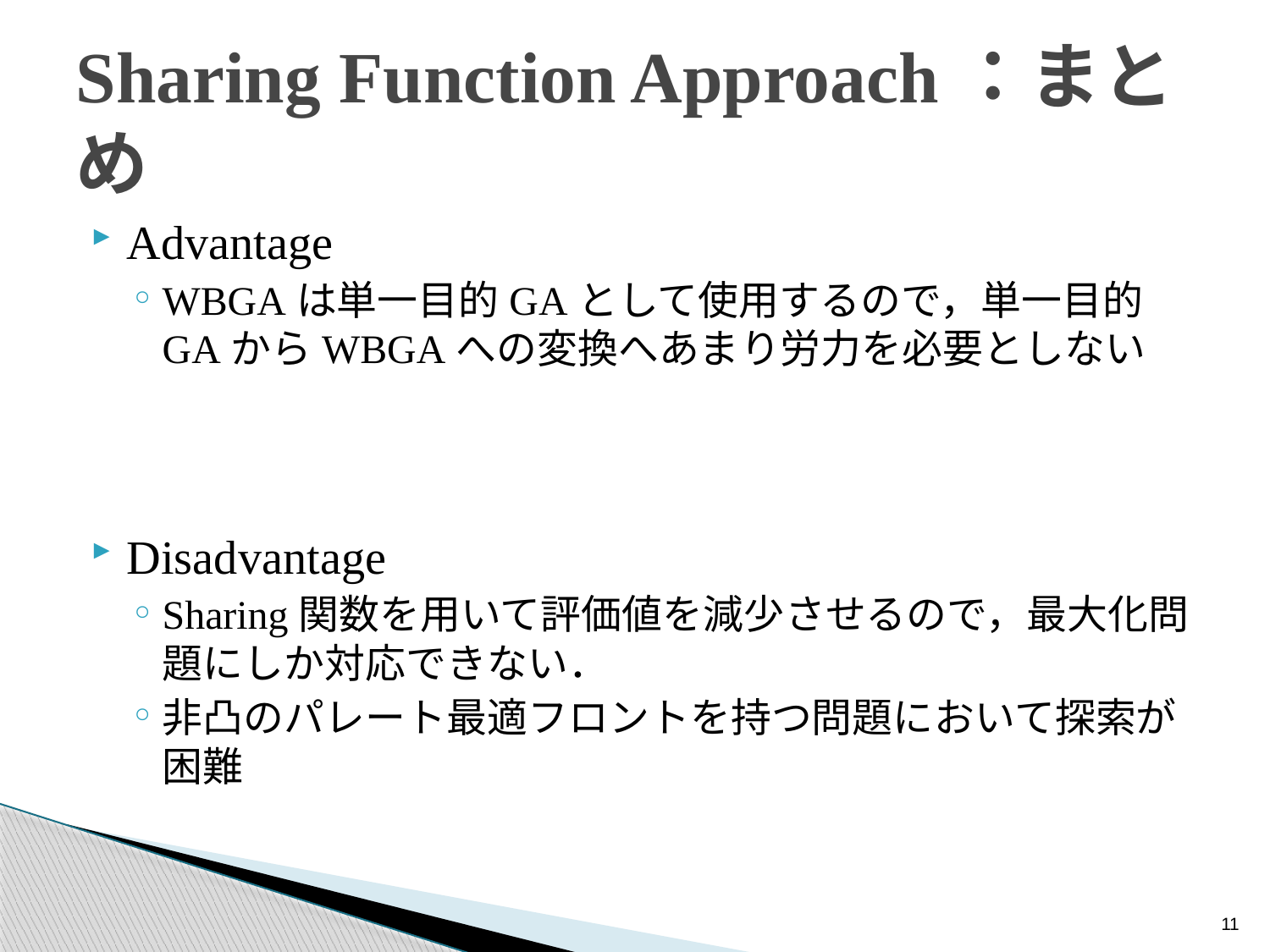

# Sharing Function Approach：まとめ
Advantage
WBGAは単一目的GAとして使用するので，単一目的GAからWBGAへの変換へあまり労力を必要としない

Disadvantage
Sharing関数を用いて評価値を減少させるので，最大化問題にしか対応できない．
非凸のパレート最適フロントを持つ問題において探索が困難

11